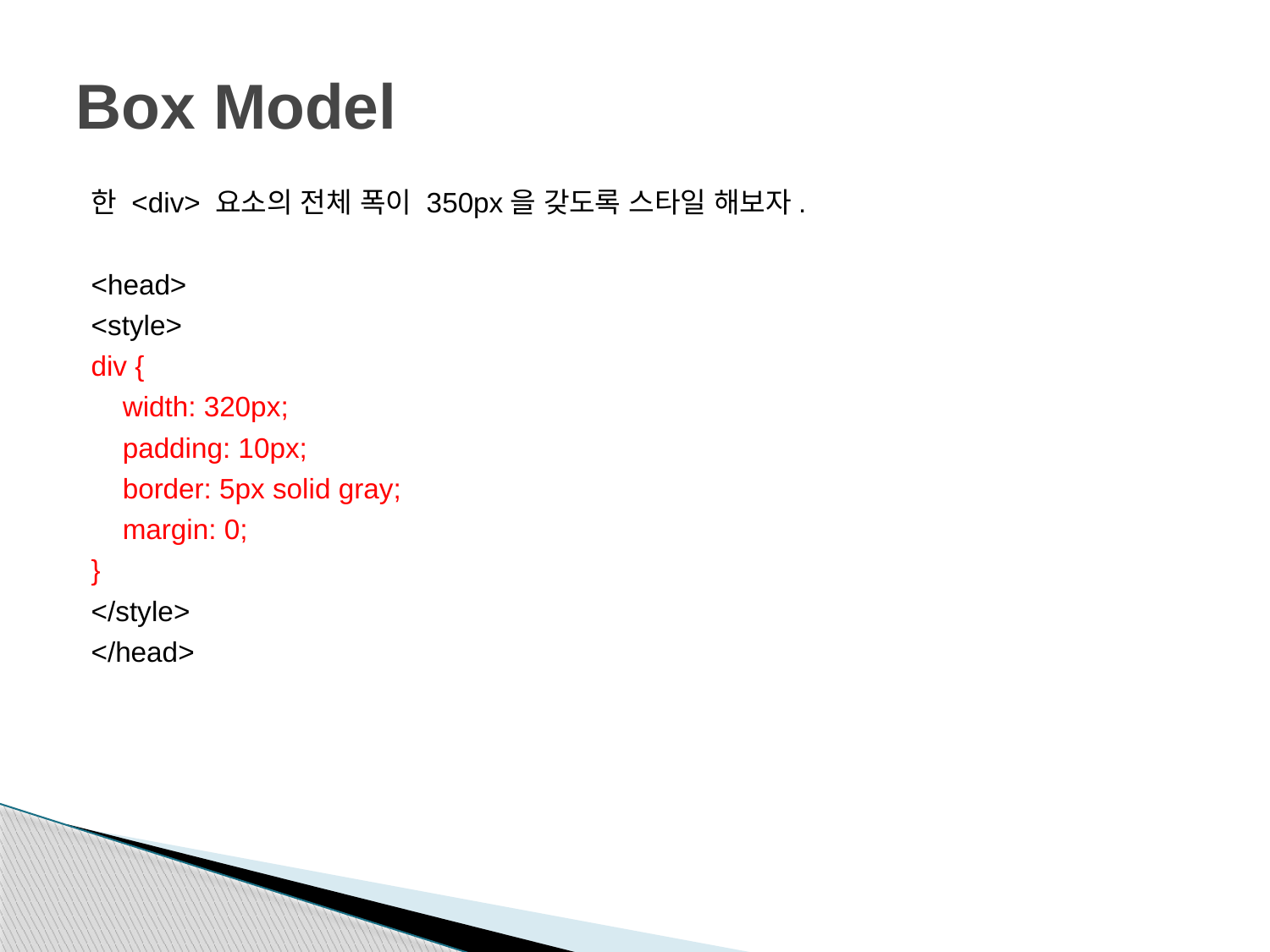

# Box Model
한 <div> 요소의 전체 폭이 350px을 갖도록 스타일 해보자.

<head>
<style>
div {
    width: 320px;
    padding: 10px;
    border: 5px solid gray;
    margin: 0;
}
</style>
</head>